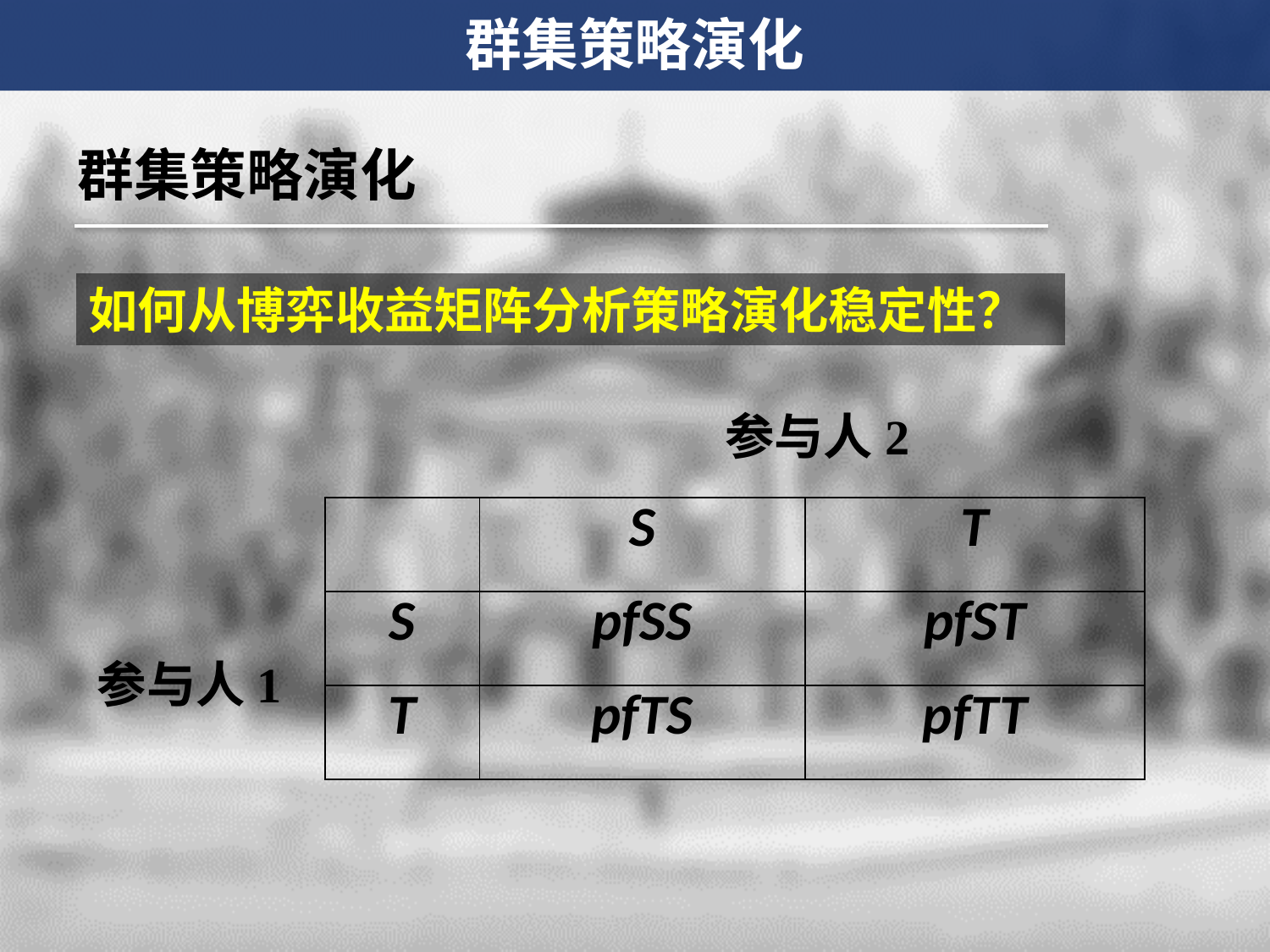

群集策略演化
群集策略演化
如何从博弈收益矩阵分析策略演化稳定性？
参与人2
|  | S | T |
| --- | --- | --- |
| S | pfSS | pfST |
| T | pfTS | pfTT |
参与人1